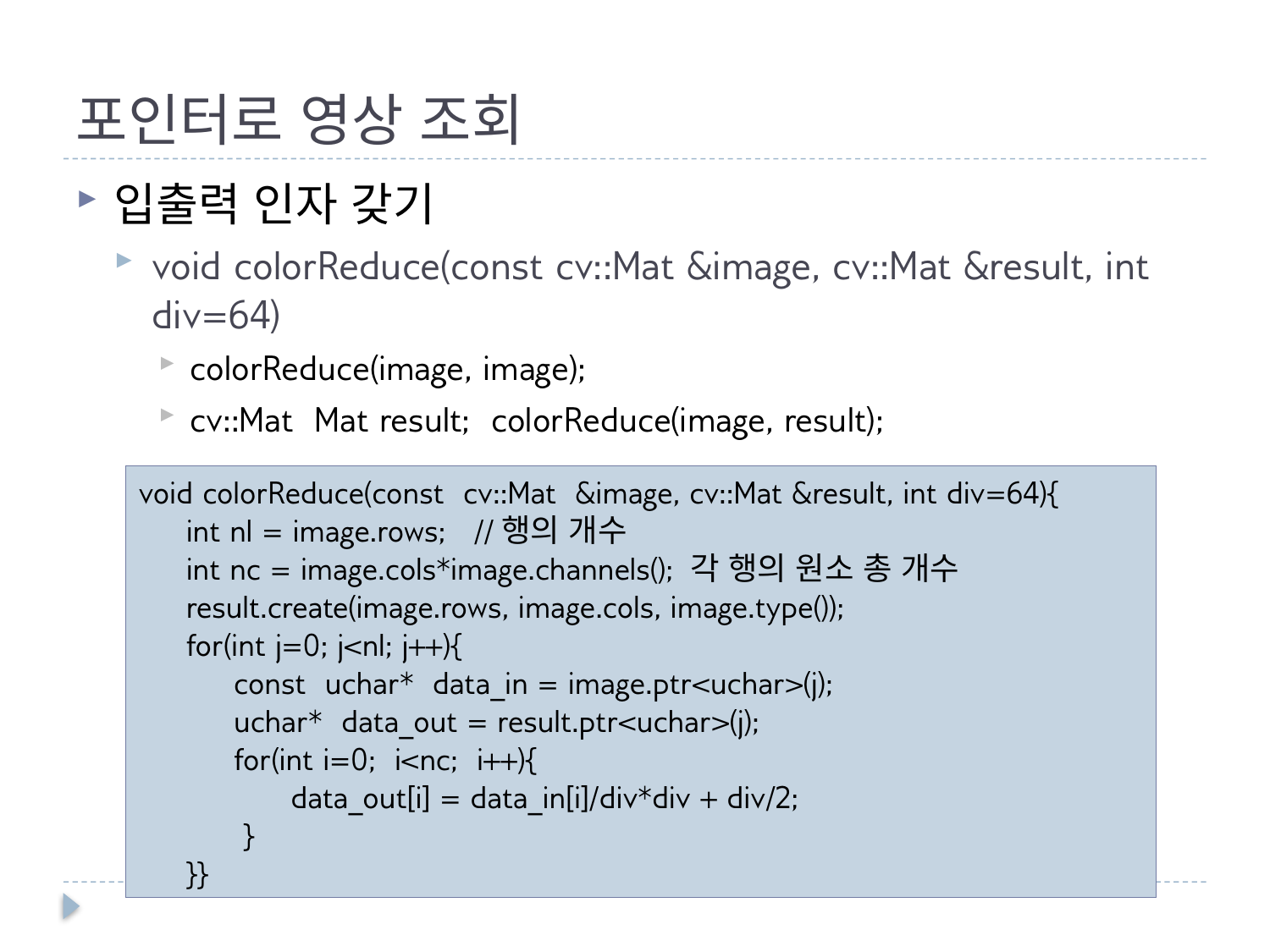

# 포인터로 영상 조회
입출력 인자 갖기
void colorReduce(const cv::Mat &image, cv::Mat &result, int div=64)
colorReduce(image, image);
cv::Mat  Mat result;  colorReduce(image, result);
void colorReduce(const  cv::Mat  &image, cv::Mat &result, int div=64){
     int nl = image.rows;   //행의 개수
     int nc = image.cols*image.channels(); 각 행의 원소 총 개수
     result.create(image.rows, image.cols, image.type());
     for(int j=0; j<nl; j++){
          const  uchar*  data_in = image.ptr<uchar>(j);
          uchar*  data_out = result.ptr<uchar>(j);
          for(int i=0;  i<nc;  i++){
                data_out[i] = data_in[i]/div*div + div/2;
           }
     }}